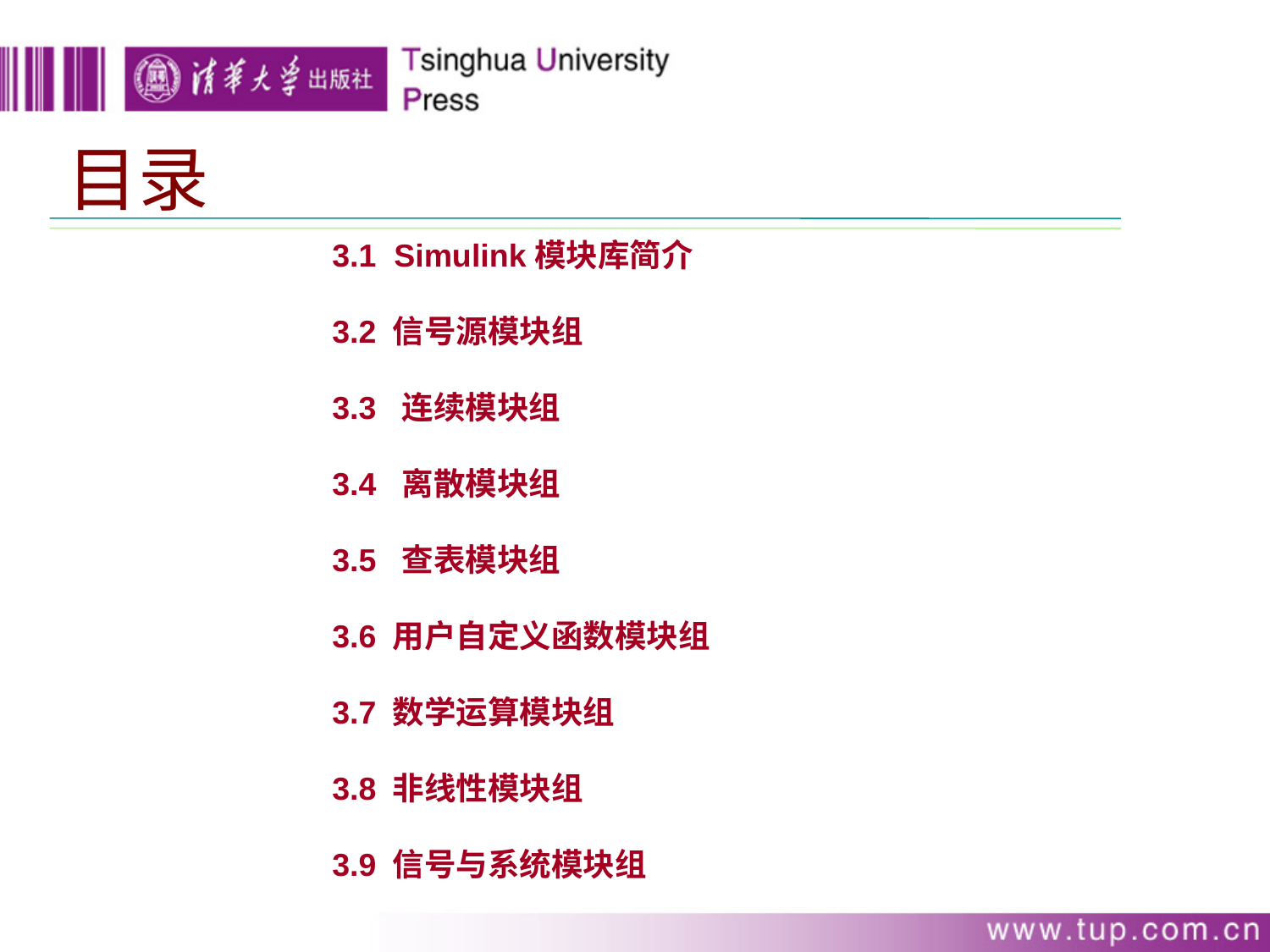

目录
3.1  Simulink模块库简介

3.2 信号源模块组

3.3  连续模块组

3.4  离散模块组

3.5  查表模块组

3.6 用户自定义函数模块组

3.7 数学运算模块组

3.8 非线性模块组

3.9 信号与系统模块组